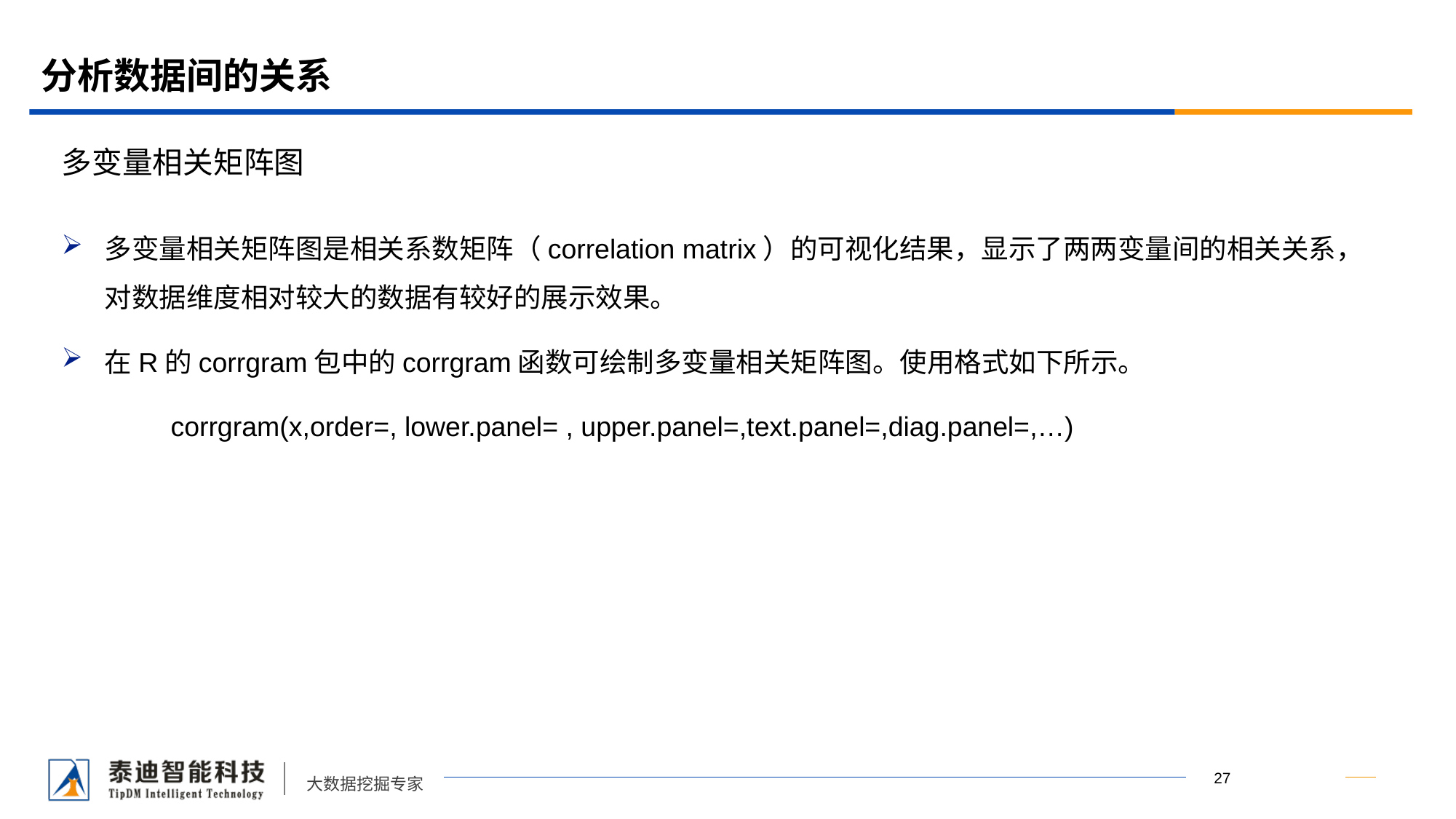

# 分析数据间的关系
多变量相关矩阵图
多变量相关矩阵图是相关系数矩阵（correlation matrix）的可视化结果，显示了两两变量间的相关关系，对数据维度相对较大的数据有较好的展示效果。
在R的corrgram包中的corrgram函数可绘制多变量相关矩阵图。使用格式如下所示。
	corrgram(x,order=, lower.panel= , upper.panel=,text.panel=,diag.panel=,…)